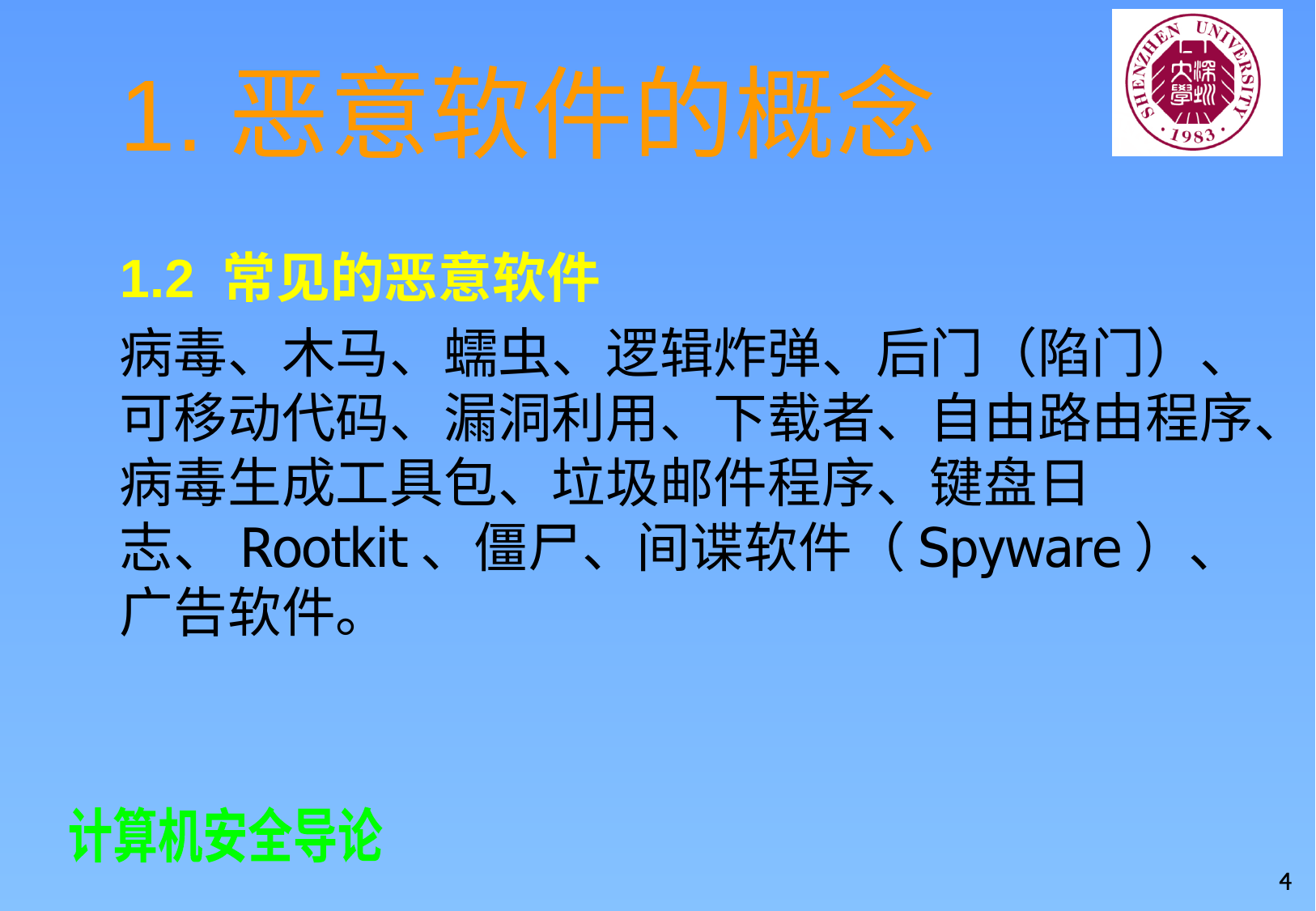

# 1.恶意软件的概念
1.2 常见的恶意软件
病毒、木马、蠕虫、逻辑炸弹、后门（陷门）、可移动代码、漏洞利用、下载者、自由路由程序、病毒生成工具包、垃圾邮件程序、键盘日志、Rootkit、僵尸、间谍软件（Spyware）、广告软件。
4